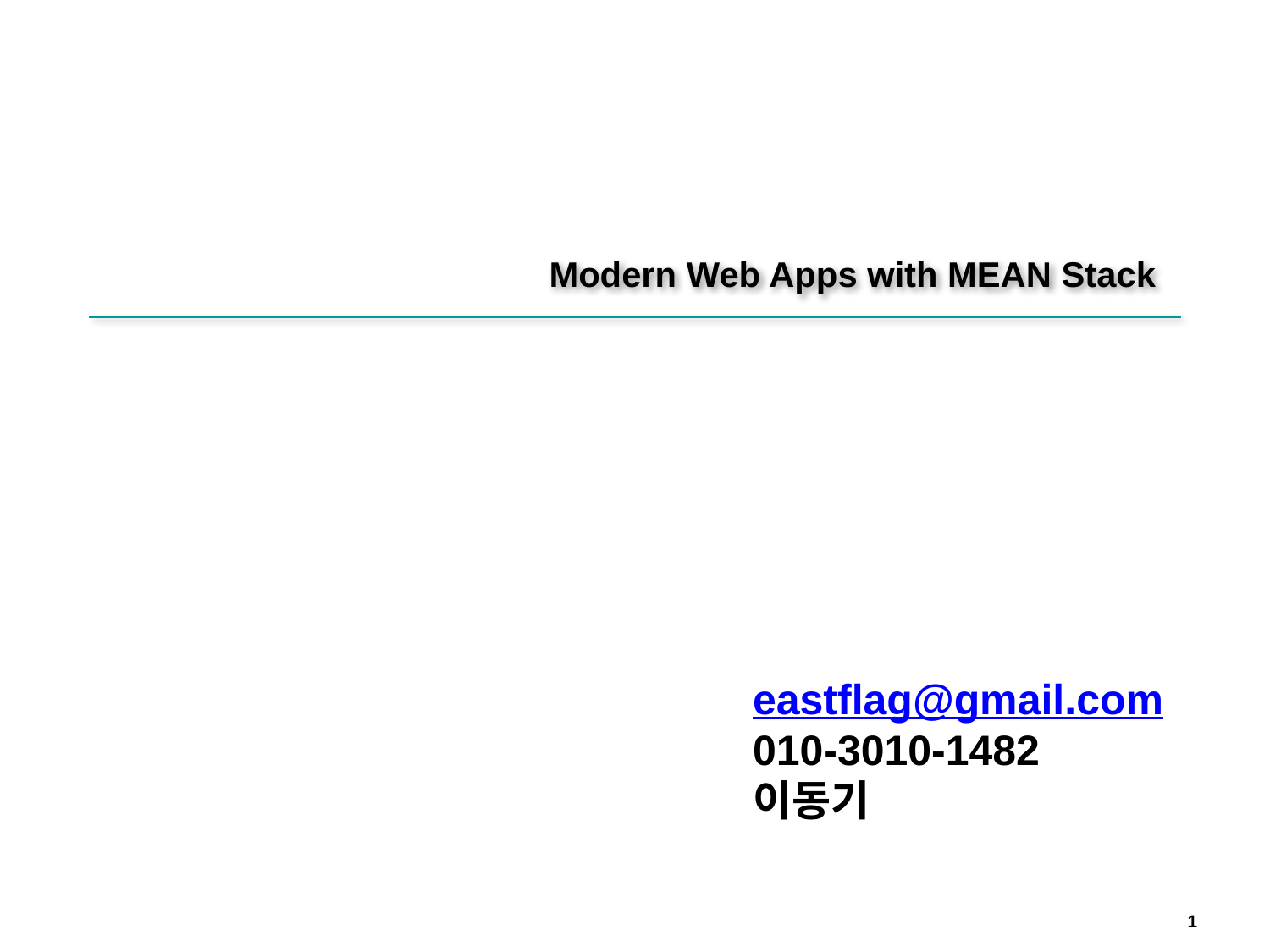

Modern Web Apps with MEAN Stack
eastflag@gmail.com
010-3010-1482
이동기